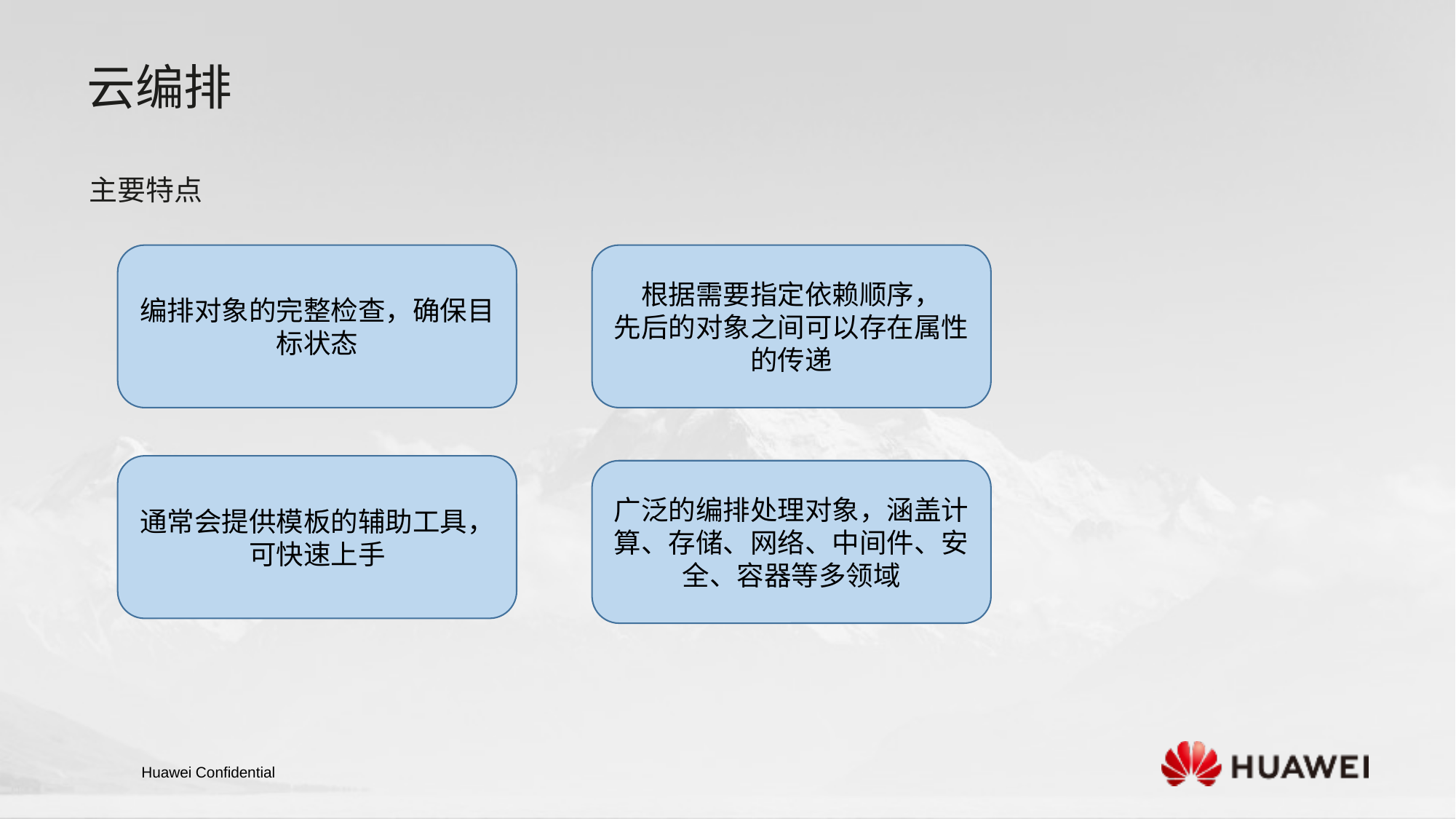

云编排
主要特点
编排对象的完整检查，确保目标状态
根据需要指定依赖顺序，
先后的对象之间可以存在属性的传递
通常会提供模板的辅助工具，可快速上手
广泛的编排处理对象，涵盖计算、存储、网络、中间件、安全、容器等多领域